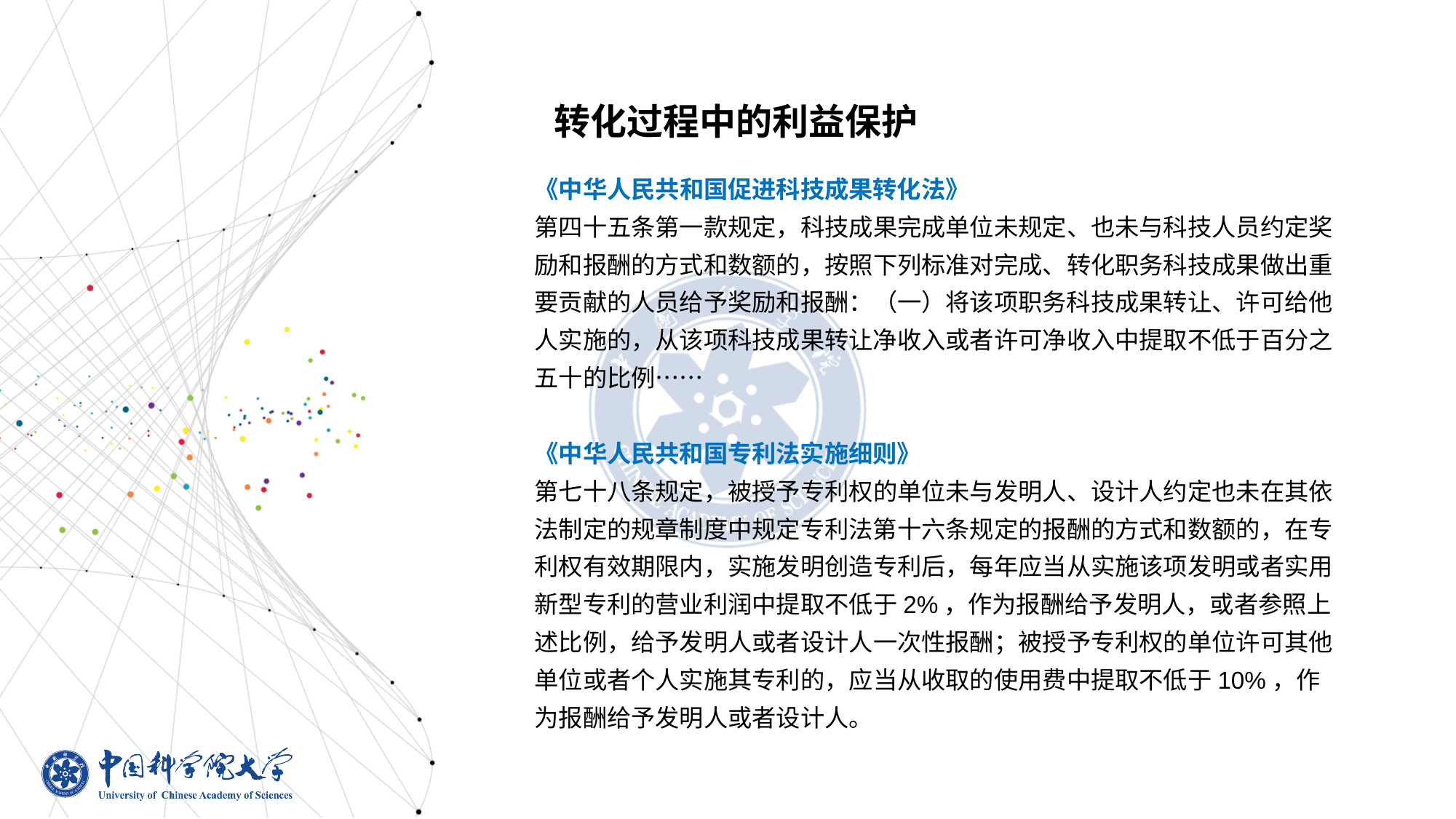

转化过程中的利益保护
《中华人民共和国促进科技成果转化法》
第四十五条第一款规定，科技成果完成单位未规定、也未与科技人员约定奖励和报酬的方式和数额的，按照下列标准对完成、转化职务科技成果做出重要贡献的人员给予奖励和报酬：（一）将该项职务科技成果转让、许可给他人实施的，从该项科技成果转让净收入或者许可净收入中提取不低于百分之五十的比例……

《中华人民共和国专利法实施细则》
第七十八条规定，被授予专利权的单位未与发明人、设计人约定也未在其依法制定的规章制度中规定专利法第十六条规定的报酬的方式和数额的，在专利权有效期限内，实施发明创造专利后，每年应当从实施该项发明或者实用新型专利的营业利润中提取不低于2%，作为报酬给予发明人，或者参照上述比例，给予发明人或者设计人一次性报酬；被授予专利权的单位许可其他单位或者个人实施其专利的，应当从收取的使用费中提取不低于10%，作为报酬给予发明人或者设计人。